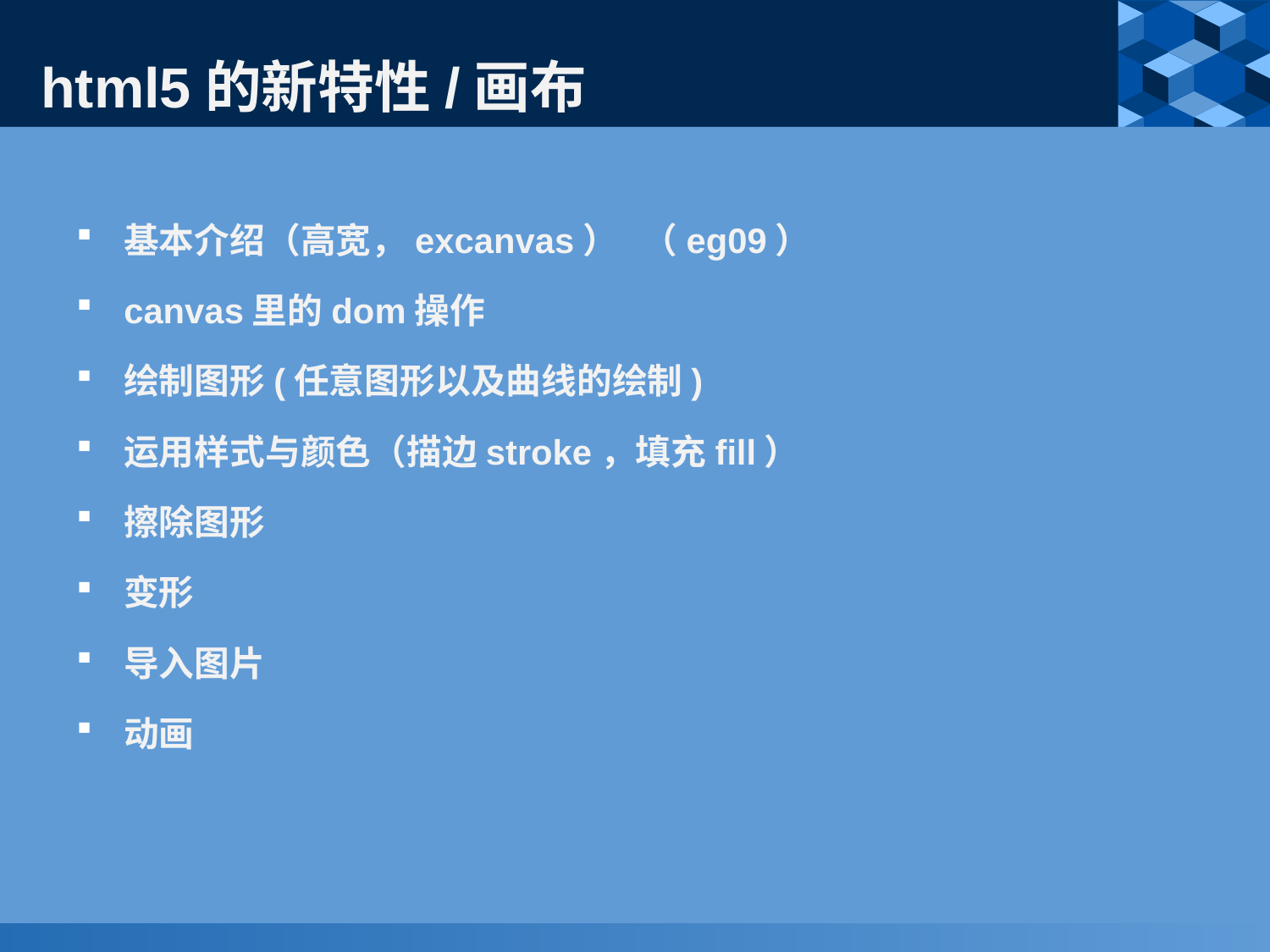

# html5的新特性/画布
基本介绍（高宽，excanvas）   （eg09）
canvas里的dom操作
绘制图形(任意图形以及曲线的绘制)
运用样式与颜色（描边stroke，填充fill）
擦除图形
变形
导入图片
动画